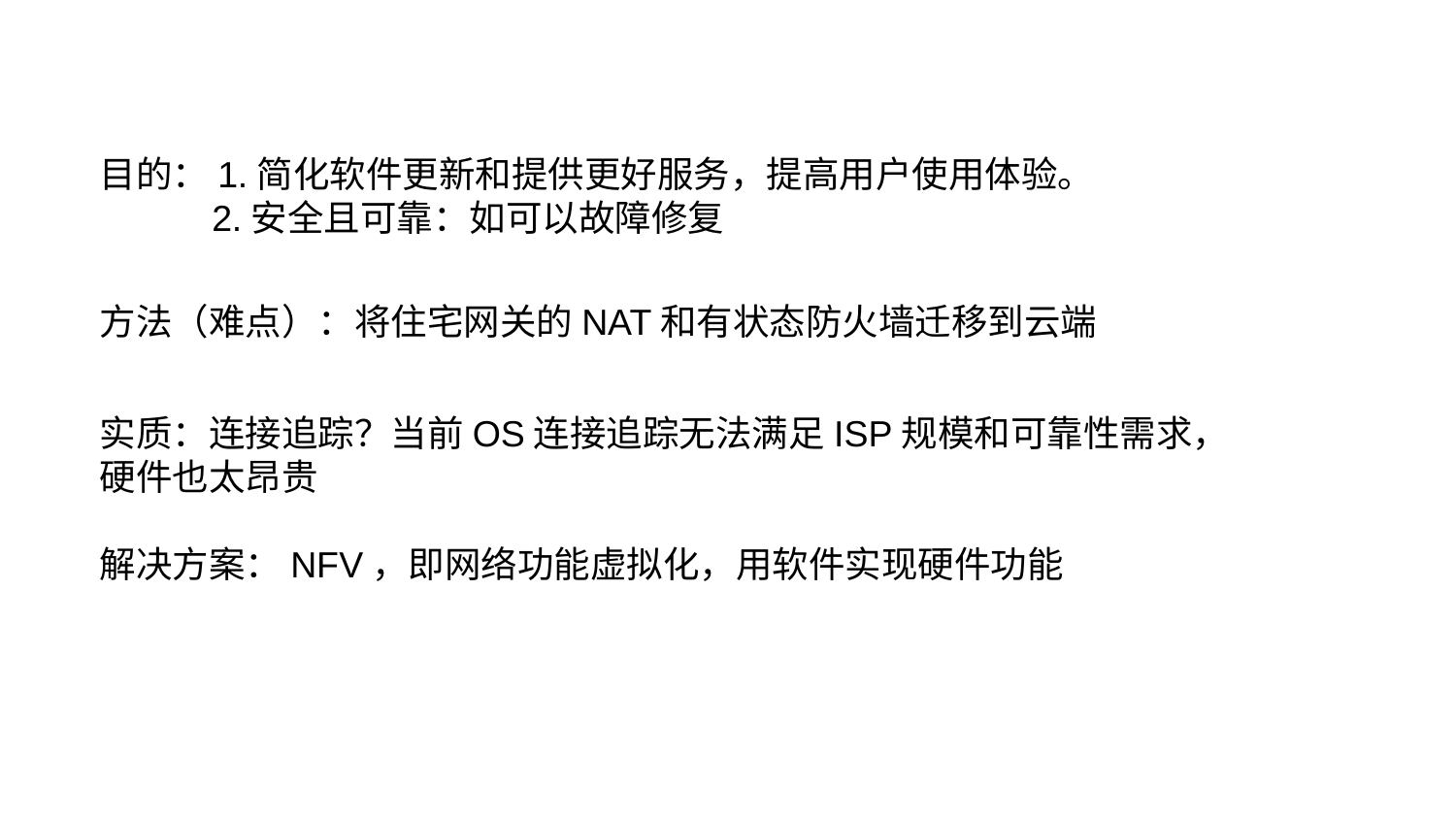

目的：1.简化软件更新和提供更好服务，提高用户使用体验。
           2.安全且可靠：如可以故障修复
方法（难点）：将住宅网关的NAT和有状态防火墙迁移到云端
实质：连接追踪？当前OS连接追踪无法满足ISP规模和可靠性需求，硬件也太昂贵
解决方案：NFV，即网络功能虚拟化，用软件实现硬件功能